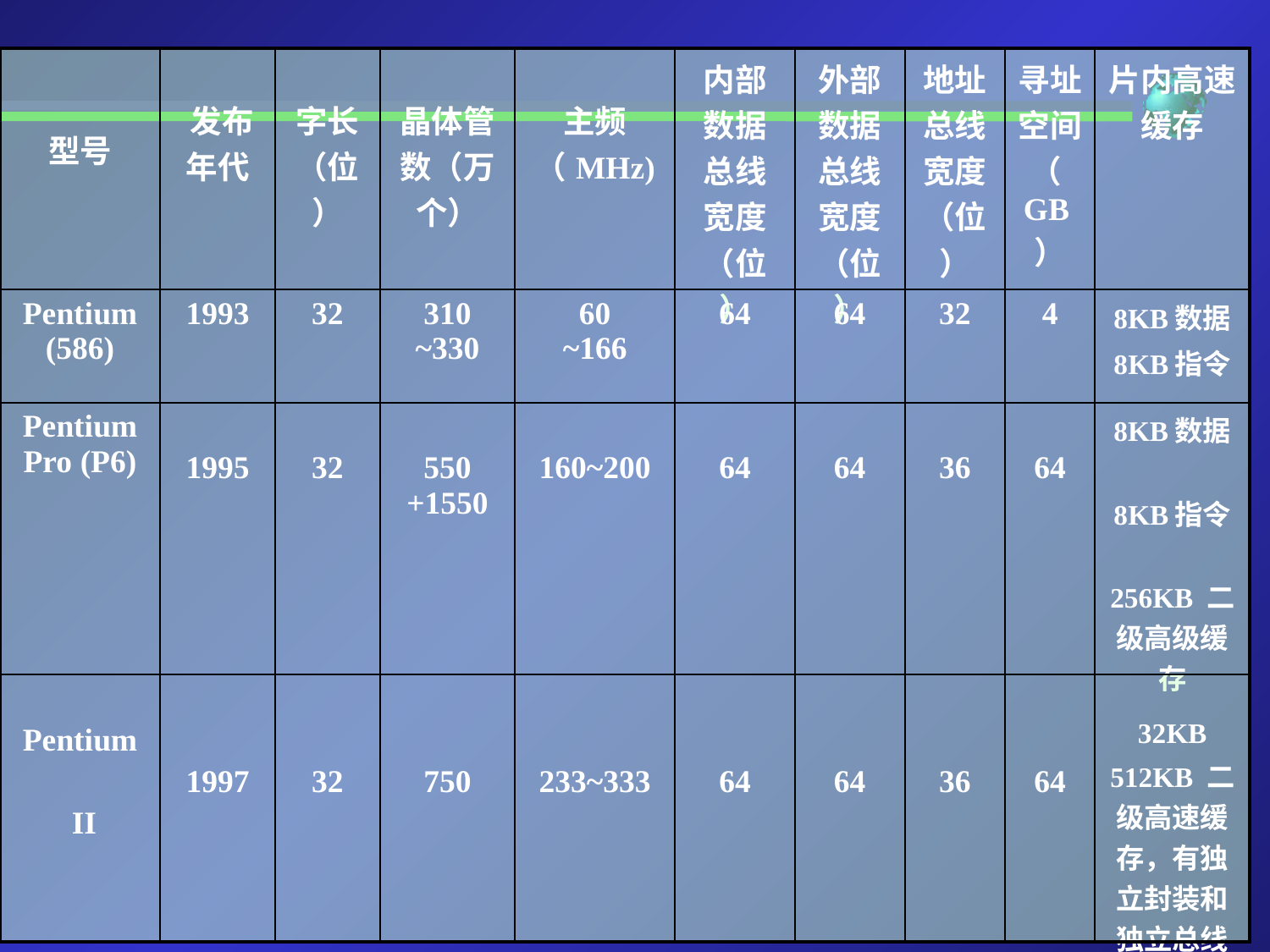

| 型号 | 发布 年代 | 字长（位） | 晶体管数（万个） | 主频（MHz) | 内部数据总线宽度（位） | 外部数据总线宽度（位） | 地址总线宽度（位） | 寻址空间（GB） | 片内高速缓存 |
| --- | --- | --- | --- | --- | --- | --- | --- | --- | --- |
| Pentium (586) | 1993 | 32 | 310 ~330 | 60 ~166 | 64 | 64 | 32 | 4 | 8KB数据 8KB指令 |
| Pentium Pro (P6) | 1995 | 32 | 550 +1550 | 160~200 | 64 | 64 | 36 | 64 | 8KB数据 8KB指令 256KB 二级高级缓存 |
| Pentium II | 1997 | 32 | 750 | 233~333 | 64 | 64 | 36 | 64 | 32KB 512KB 二级高速缓存，有独立封装和独立总线 |

5